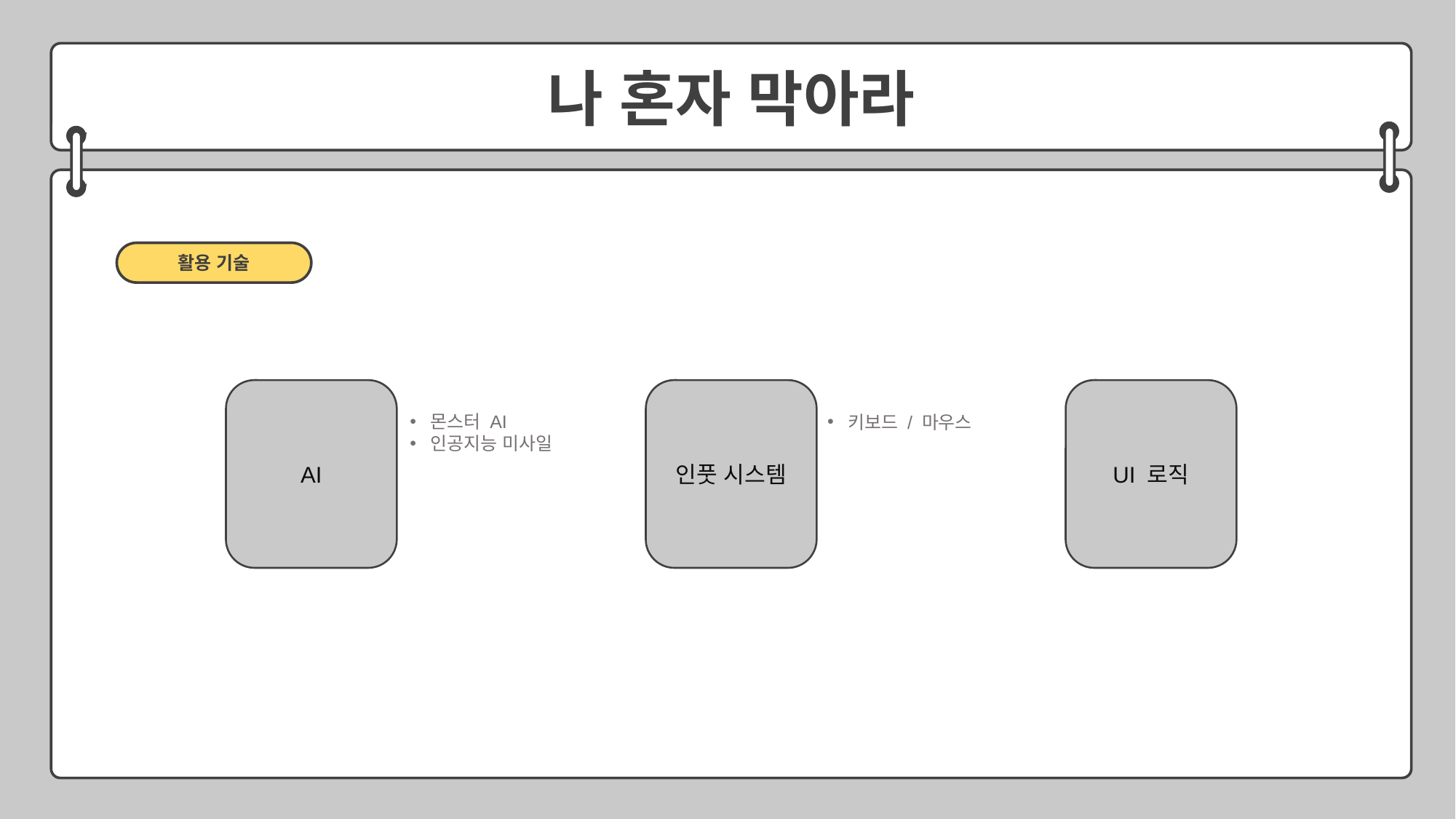

나 혼자 막아라

활용 기술
AI
UI 로직
인풋 시스템
몬스터 AI
인공지능 미사일
키보드 / 마우스